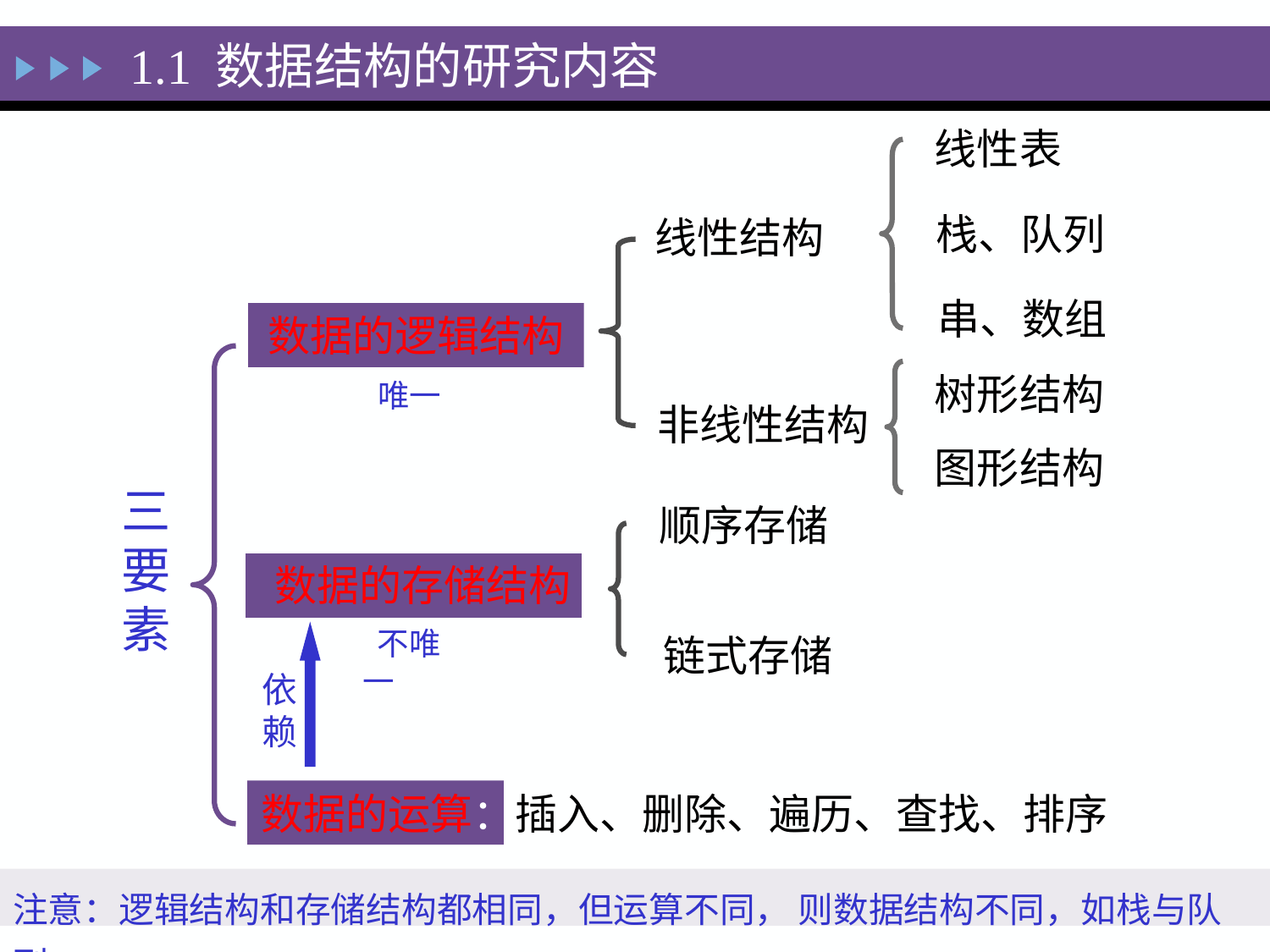

# 1.1 数据结构的研究内容
线性表

 栈、队列
 线性结构

 串、数组
 数据的逻辑结构

树形结构
唯一
 非线性结构
图形结构
三要素
 顺序存储

 数据的存储结构

 不唯一
  链式存储

依赖

数据的运算：插入、删除、遍历、查找、排序
注意：逻辑结构和存储结构都相同，但运算不同， 则数据结构不同，如栈与队列。